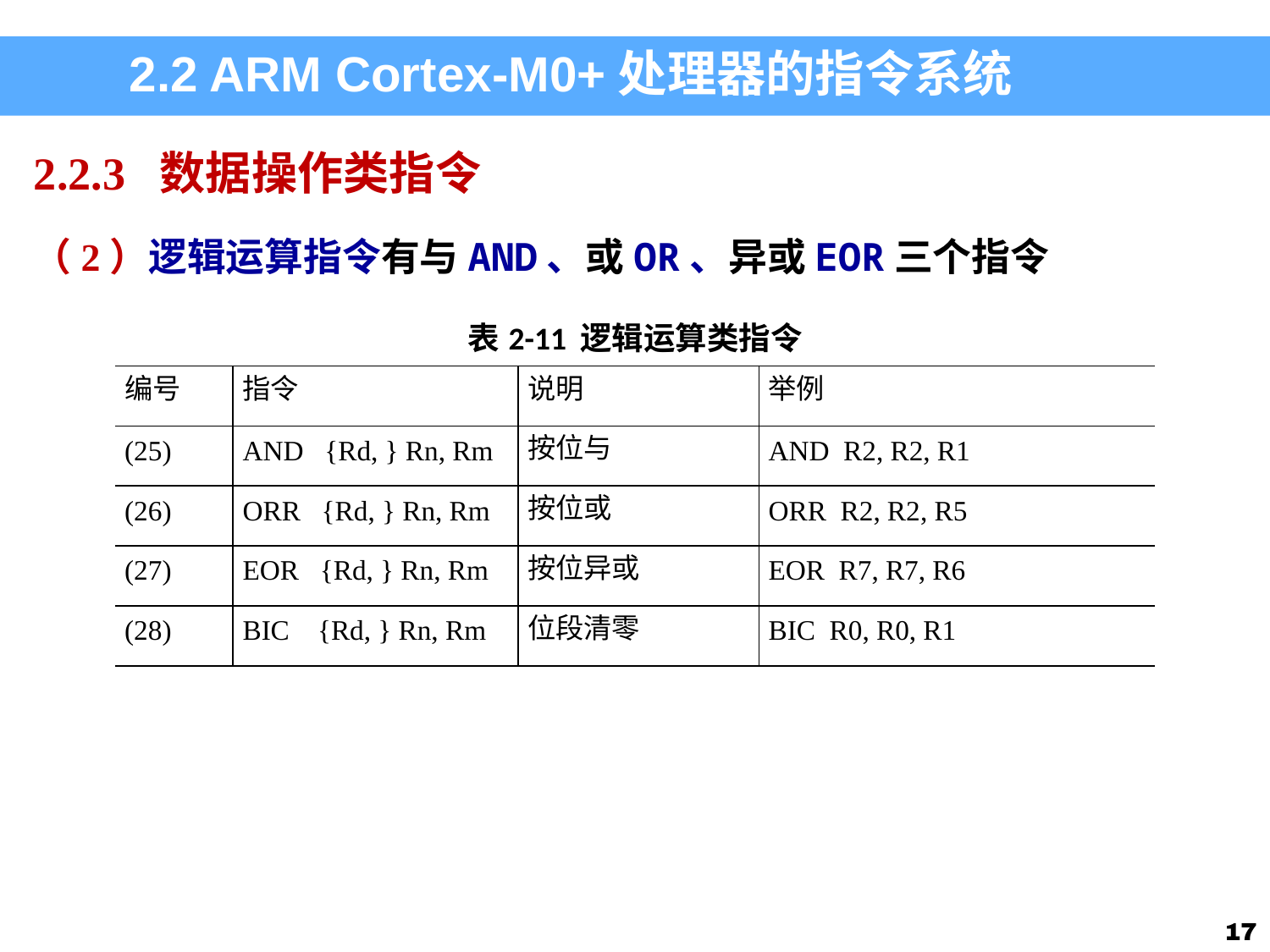

2.2 ARM Cortex-M0+处理器的指令系统
2.2.3  数据操作类指令
（2）逻辑运算指令有与AND、或OR、异或EOR三个指令
| 表2-11 逻辑运算类指令 |  |  |  |
| --- | --- | --- | --- |
| 编号 | 指令 | 说明 | 举例 |
| (25) | AND {Rd, } Rn, Rm | 按位与 | AND R2, R2, R1 |
| (26) | ORR {Rd, } Rn, Rm | 按位或 | ORR R2, R2, R5 |
| (27) | EOR {Rd, } Rn, Rm | 按位异或 | EOR R7, R7, R6 |
| (28) | BIC {Rd, } Rn, Rm | 位段清零 | BIC R0, R0, R1 |
17